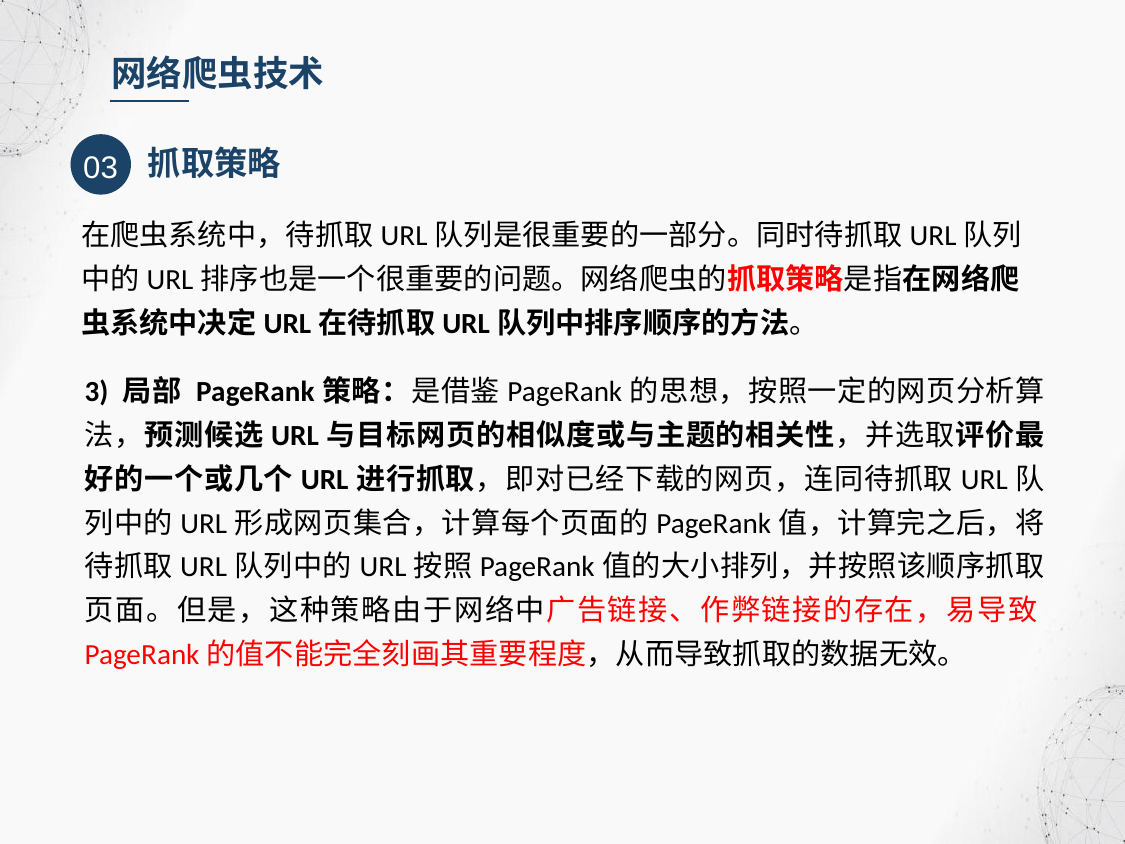

网络爬虫技术

03
抓取策略
在爬虫系统中，待抓取URL队列是很重要的一部分。同时待抓取URL队列中的URL排序也是一个很重要的问题。网络爬虫的抓取策略是指在网络爬虫系统中决定URL在待抓取URL队列中排序顺序的方法。
3) 局部 PageRank策略：是借鉴PageRank的思想，按照一定的网页分析算法，预测候选URL与目标网页的相似度或与主题的相关性，并选取评价最好的一个或几个URL进行抓取，即对已经下载的网页，连同待抓取URL队列中的URL形成网页集合，计算每个页面的PageRank值，计算完之后，将待抓取URL队列中的URL按照PageRank值的大小排列，并按照该顺序抓取页面。但是，这种策略由于网络中广告链接、作弊链接的存在，易导致PageRank的值不能完全刻画其重要程度，从而导致抓取的数据无效。